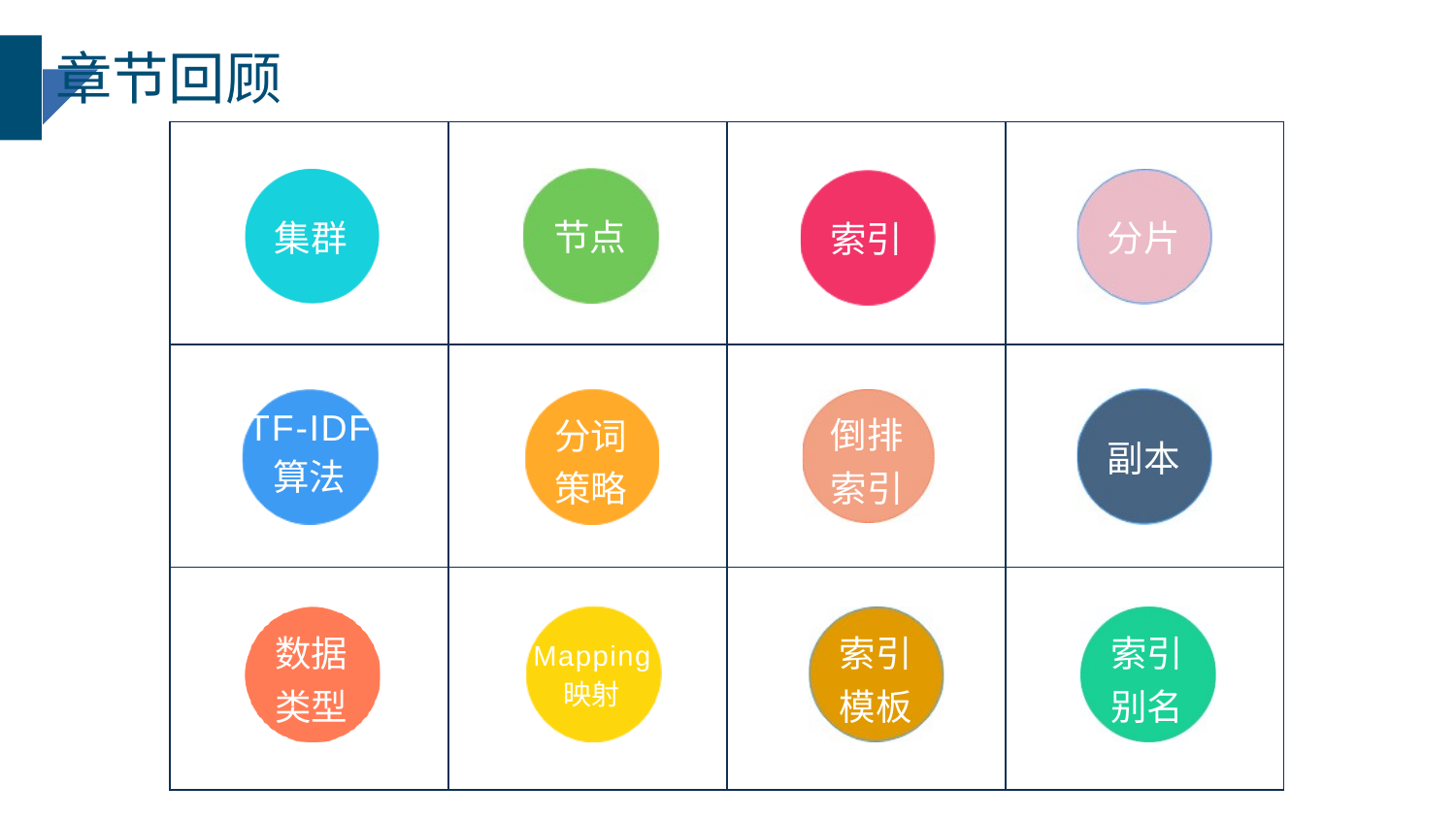

# 章节回顾
| 集群 | 节点 | 索引 | 分片 |
| --- | --- | --- | --- |
| TF-IDF 算法 | 分词 策略 | 倒排 索引 | 副本 |
| 数据 类型 | Mapping 映射 | 索引 模板 | 索引 别名 |